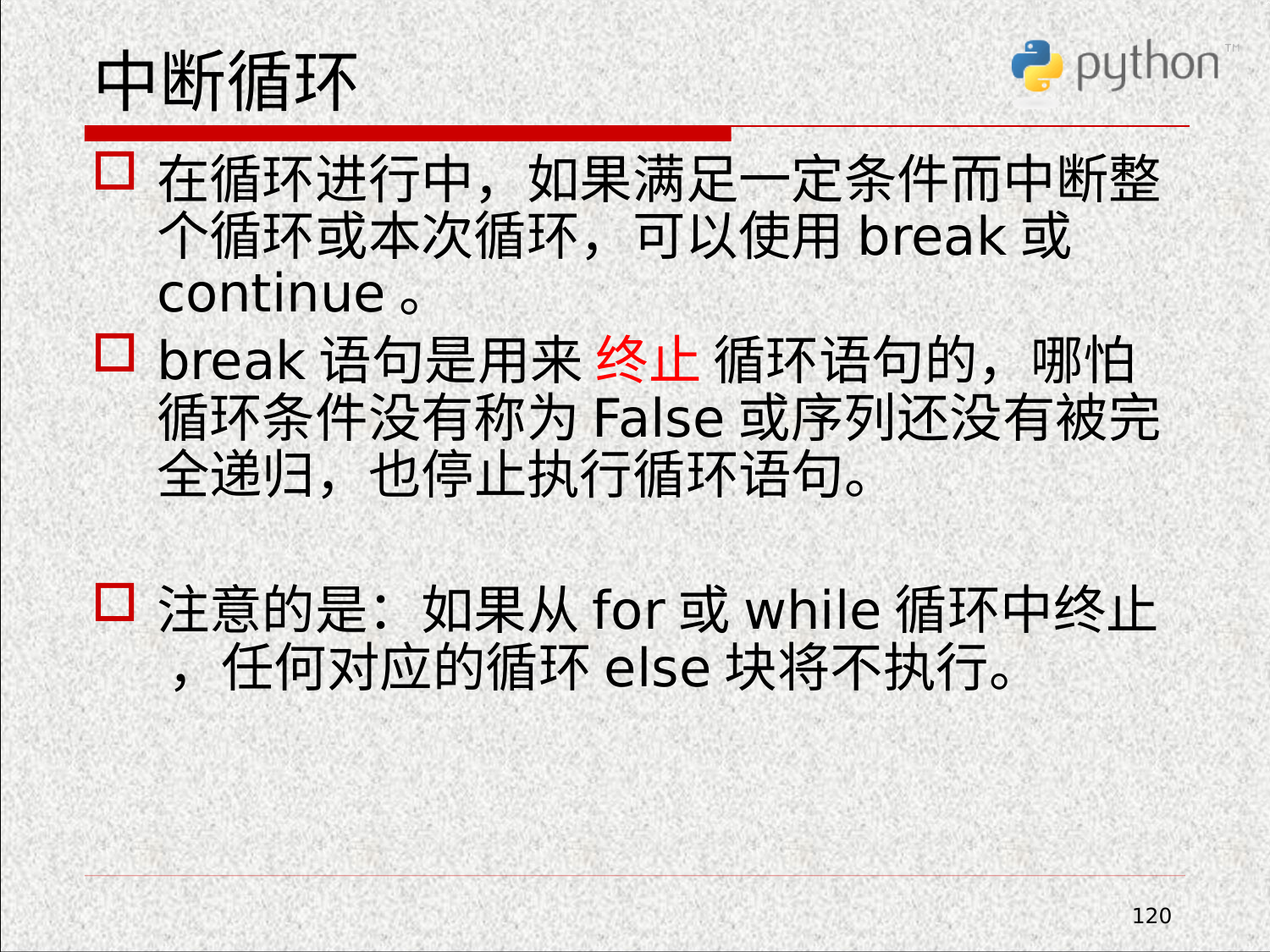

# 中断循环
在循环进行中，如果满足一定条件而中断整个循环或本次循环，可以使用break或continue。
break语句是用来 终止 循环语句的，哪怕循环条件没有称为False或序列还没有被完全递归，也停止执行循环语句。

注意的是：如果从for或while循环中终止 ，任何对应的循环else块将不执行。
120